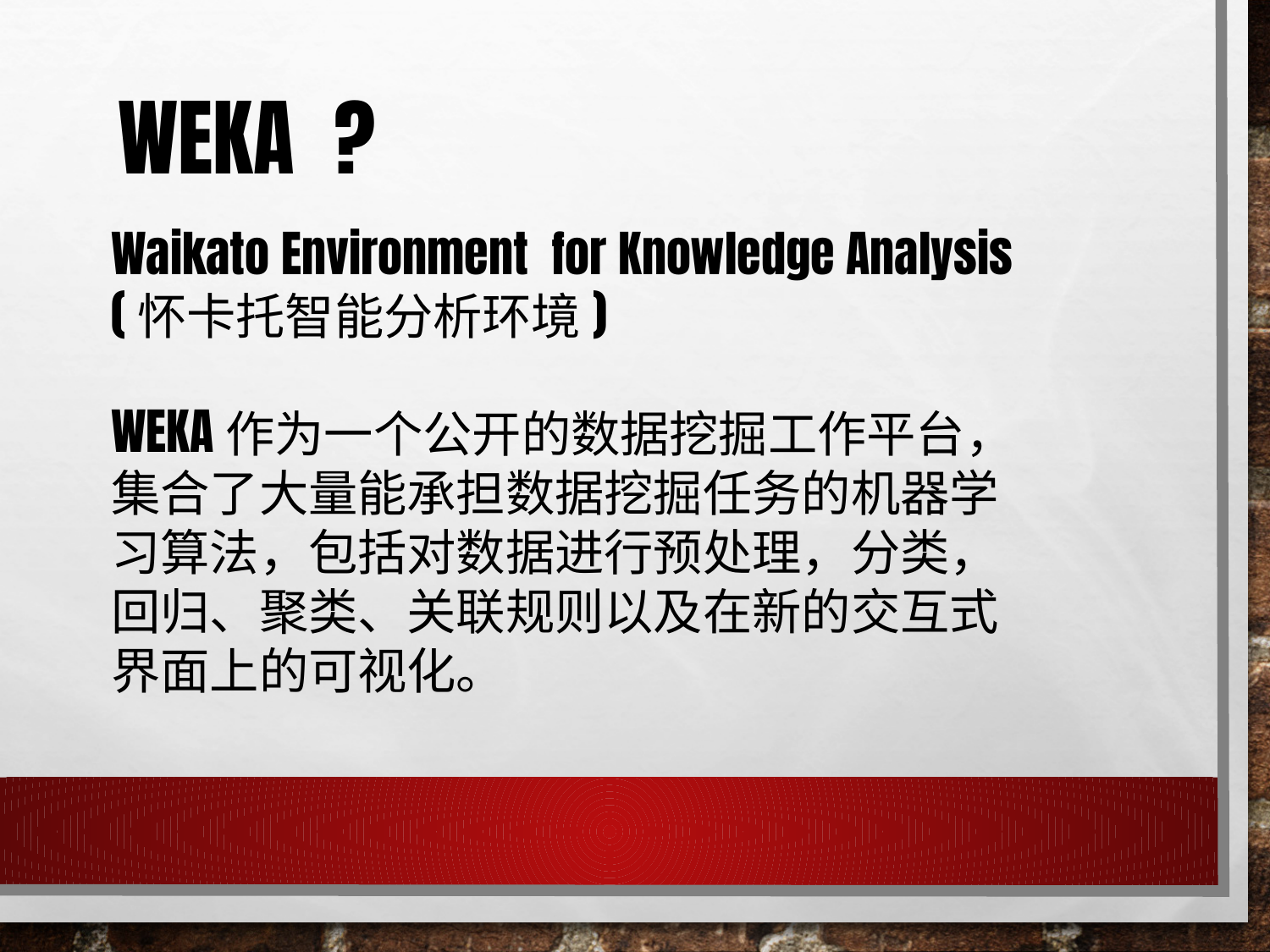

WEKA  ?
Waikato Environment  for Knowledge Analysis
(怀卡托智能分析环境)

WEKA作为一个公开的数据挖掘工作平台，集合了大量能承担数据挖掘任务的机器学习算法，包括对数据进行预处理，分类，回归、聚类、关联规则以及在新的交互式界面上的可视化。